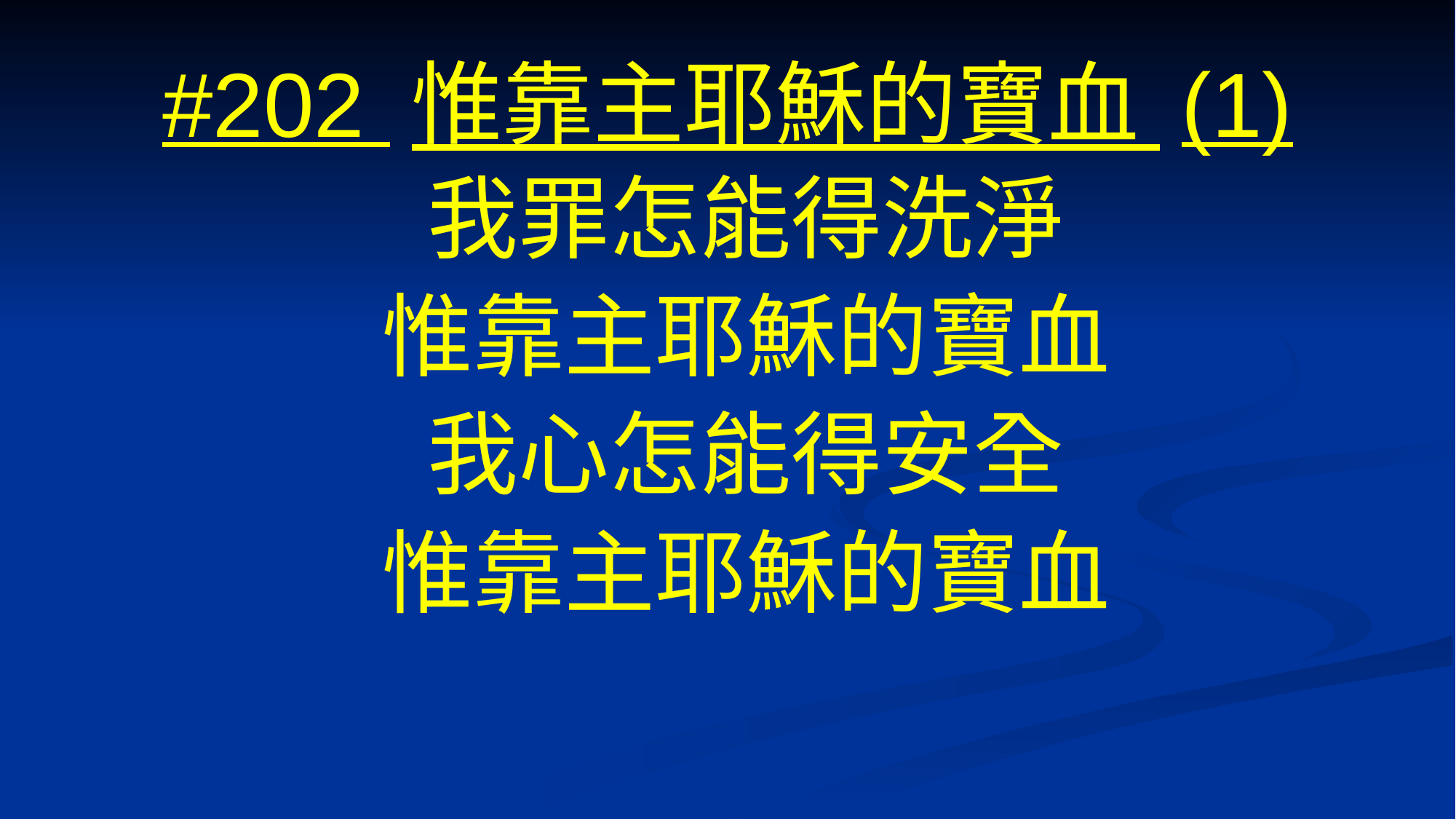

# #202 惟靠主耶穌的寶血 (1)
我罪怎能得洗淨
惟靠主耶穌的寶血
我心怎能得安全
惟靠主耶穌的寶血